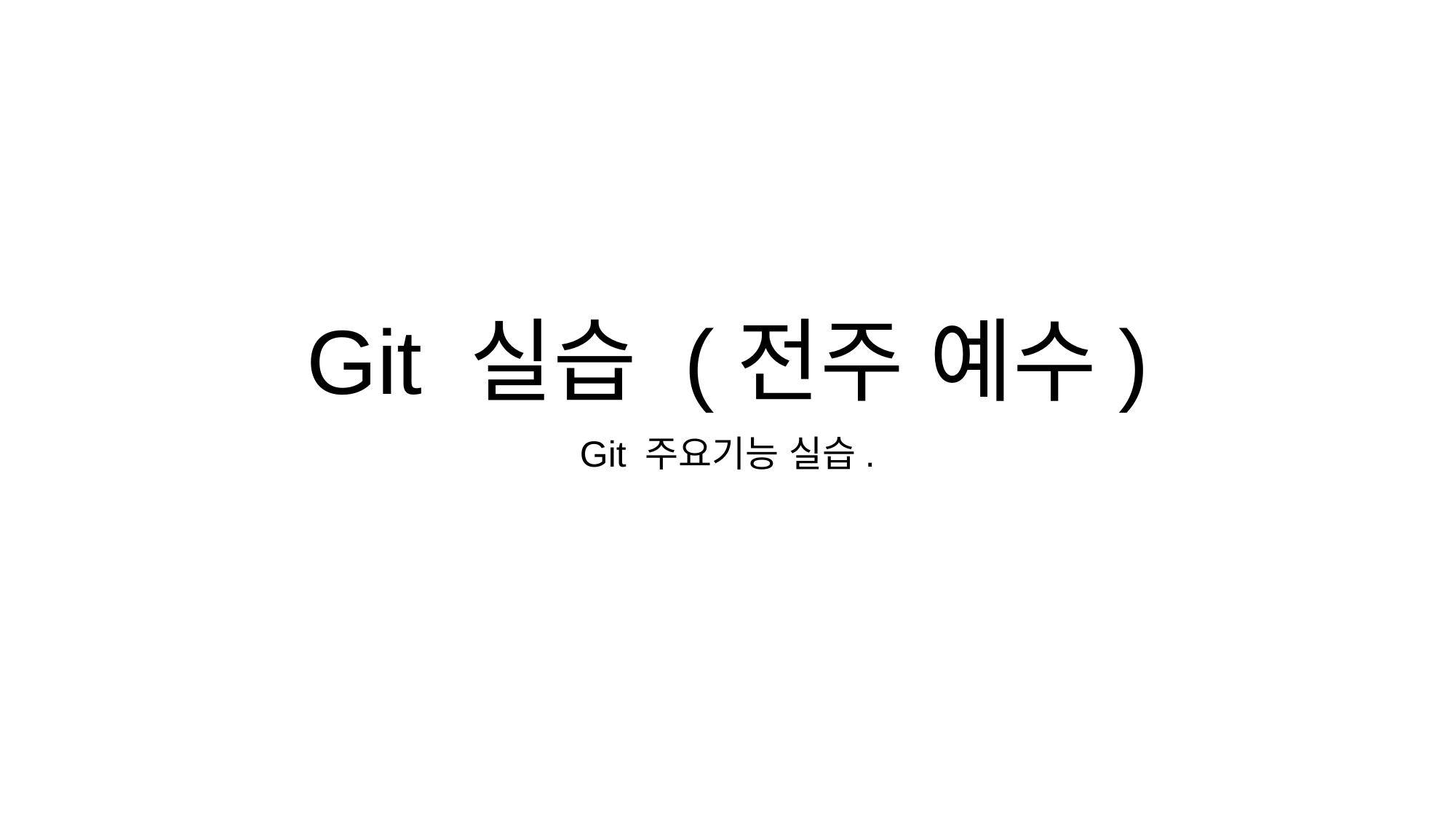

# Git 실습 (전주 예수)
Git 주요기능 실습.